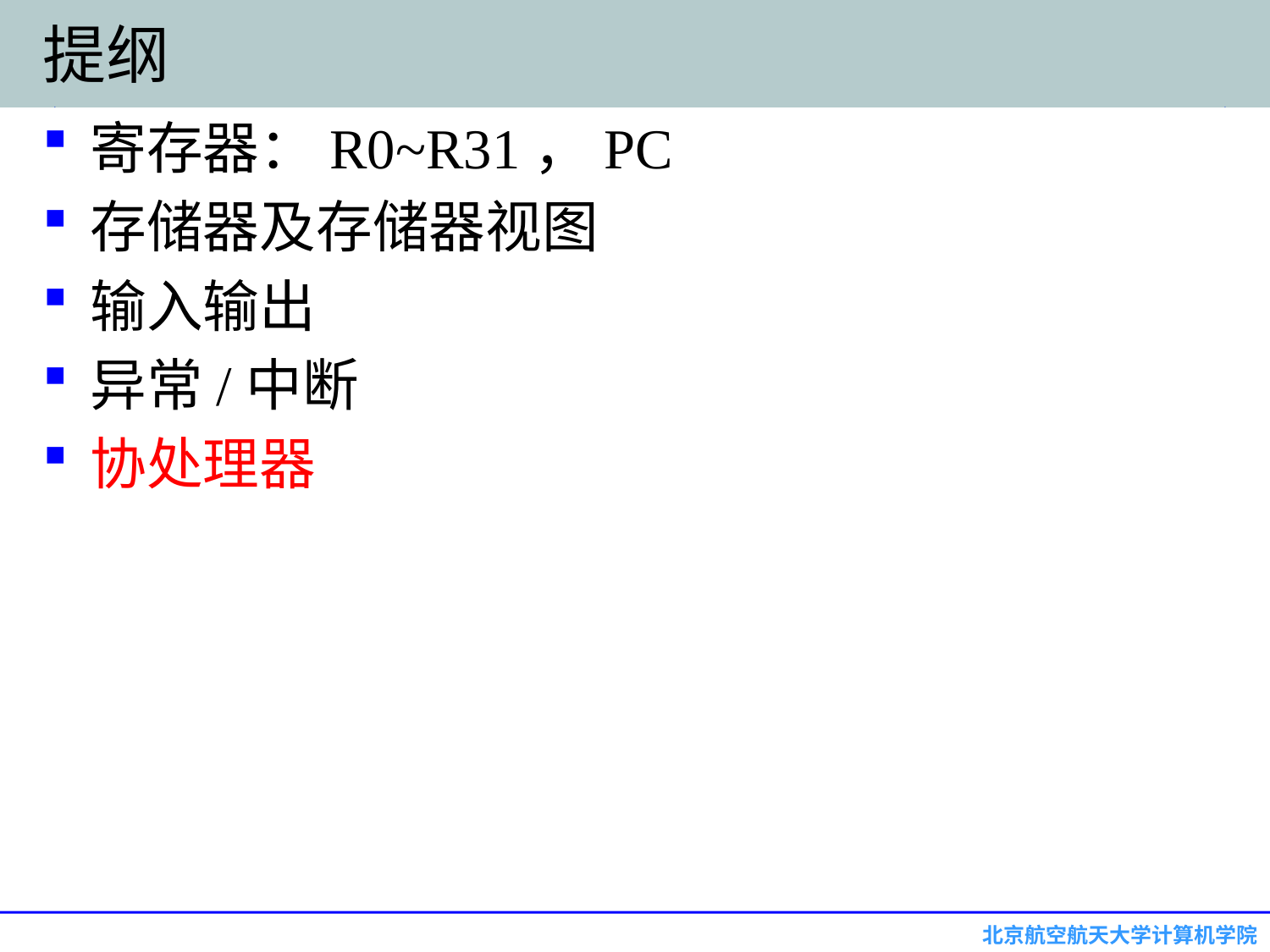

# 提纲
寄存器：R0~R31，PC
存储器及存储器视图
输入输出
异常/中断
协处理器